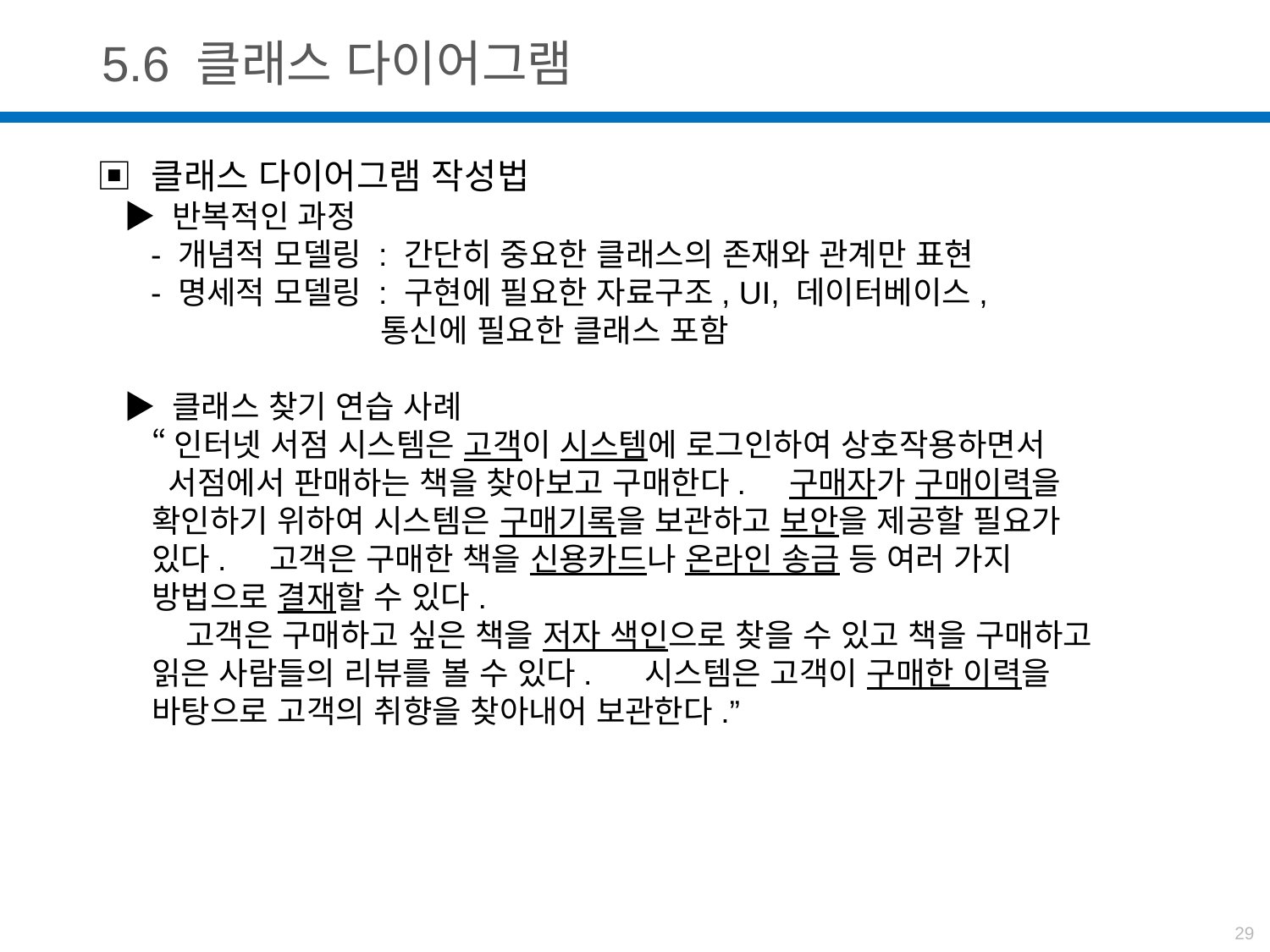

5.6 클래스 다이어그램
▣ 클래스 다이어그램 작성법
   ▶ 반복적인 과정
      - 개념적 모델링 : 간단히 중요한 클래스의 존재와 관계만 표현
      - 명세적 모델링 : 구현에 필요한 자료구조, UI, 데이터베이스,
                               통신에 필요한 클래스 포함

   ▶ 클래스 찾기 연습 사례
“인터넷 서점 시스템은 고객이 시스템에 로그인하여 상호작용하면서
 서점에서 판매하는 책을 찾아보고 구매한다.    구매자가 구매이력을
확인하기 위하여 시스템은 구매기록을 보관하고 보안을 제공할 필요가
있다.    고객은 구매한 책을 신용카드나 온라인 송금 등 여러 가지
방법으로 결재할 수 있다.
   고객은 구매하고 싶은 책을 저자 색인으로 찾을 수 있고 책을 구매하고
읽은 사람들의 리뷰를 볼 수 있다.     시스템은 고객이 구매한 이력을
바탕으로 고객의 취향을 찾아내어 보관한다.”

29